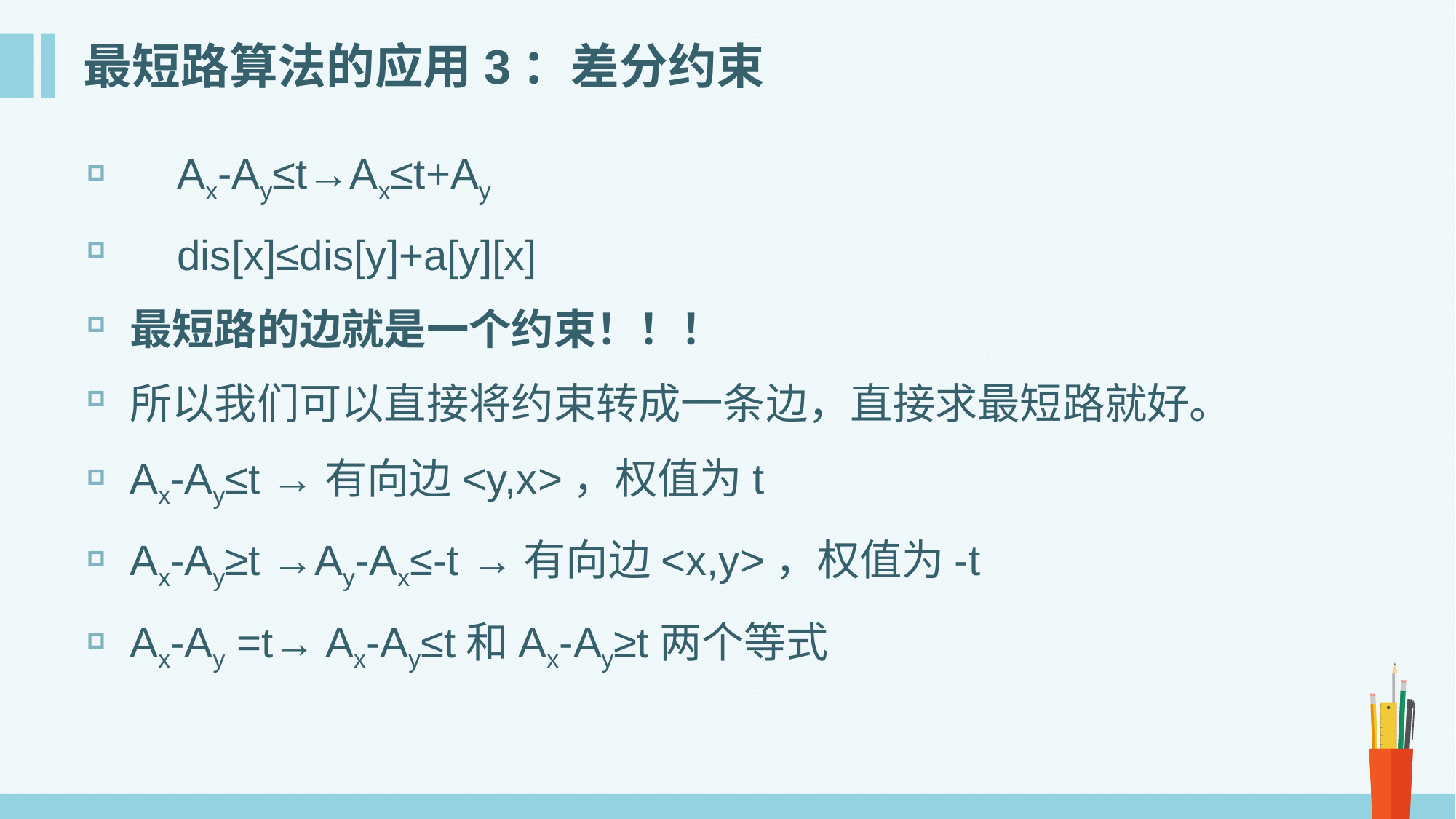

# 最短路算法的应用3：差分约束
    Ax-Ay≤t→Ax≤t+Ay
    dis[x]≤dis[y]+a[y][x]
最短路的边就是一个约束！！！
所以我们可以直接将约束转成一条边，直接求最短路就好。
Ax-Ay≤t →有向边<y,x>，权值为t
Ax-Ay≥t →Ay-Ax≤-t →有向边<x,y>，权值为-t
Ax-Ay =t→ Ax-Ay≤t和Ax-Ay≥t两个等式